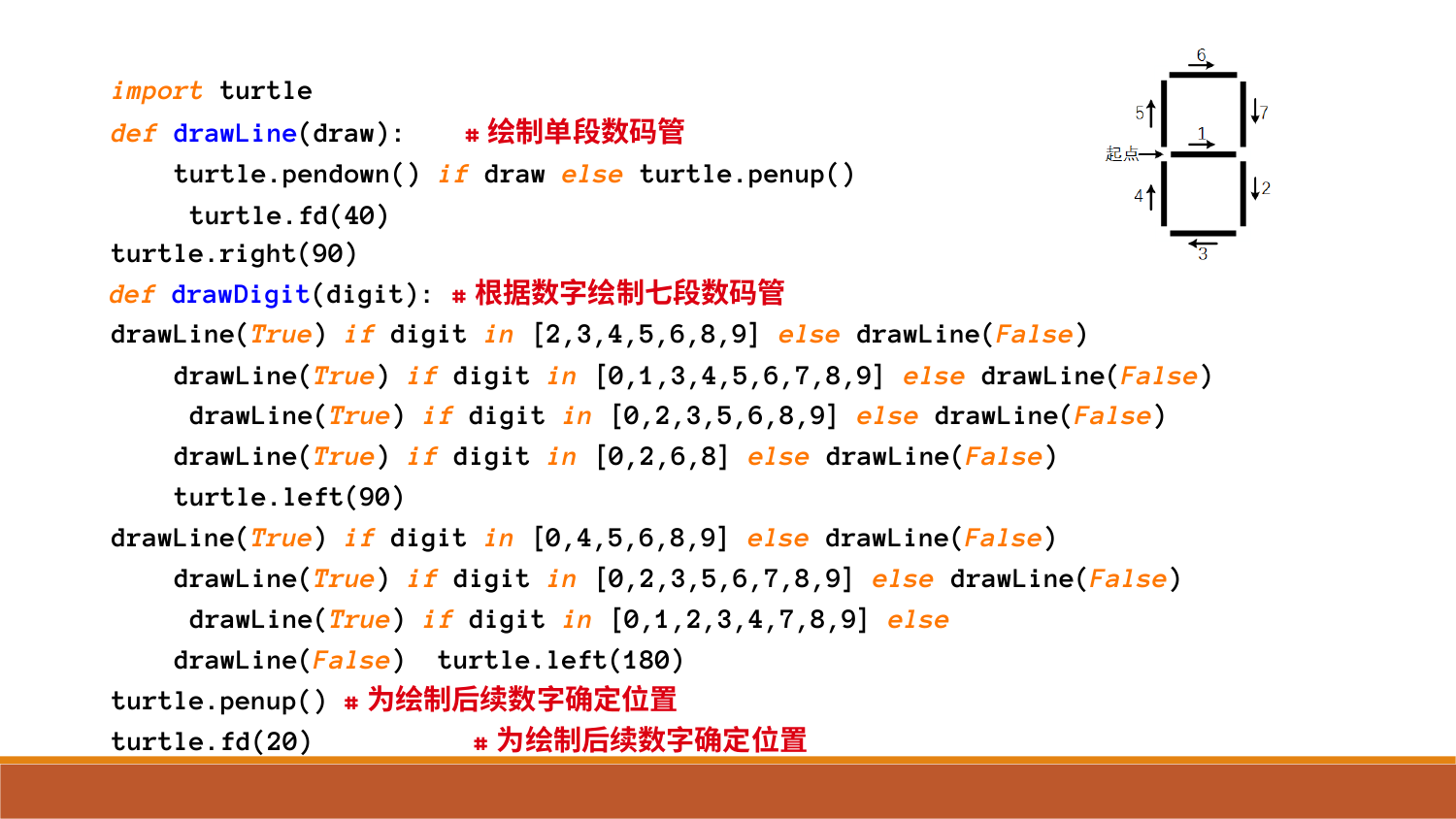

import turtle
def drawLine(draw):	#绘制单段数码管 turtle.pendown() if draw else turtle.penup()  turtle.fd(40)
turtle.right(90)
def drawDigit(digit): #根据数字绘制七段数码管
drawLine(True) if digit in [2,3,4,5,6,8,9] else drawLine(False)  drawLine(True) if digit in [0,1,3,4,5,6,7,8,9] else drawLine(False)  drawLine(True) if digit in [0,2,3,5,6,8,9] else drawLine(False)  drawLine(True) if digit in [0,2,6,8] else drawLine(False)  turtle.left(90)
drawLine(True) if digit in [0,4,5,6,8,9] else drawLine(False)  drawLine(True) if digit in [0,2,3,5,6,7,8,9] else drawLine(False)  drawLine(True) if digit in [0,1,2,3,4,7,8,9] else drawLine(False)  turtle.left(180)
turtle.penup() #为绘制后续数字确定位置
turtle.fd(20)	#为绘制后续数字确定位置